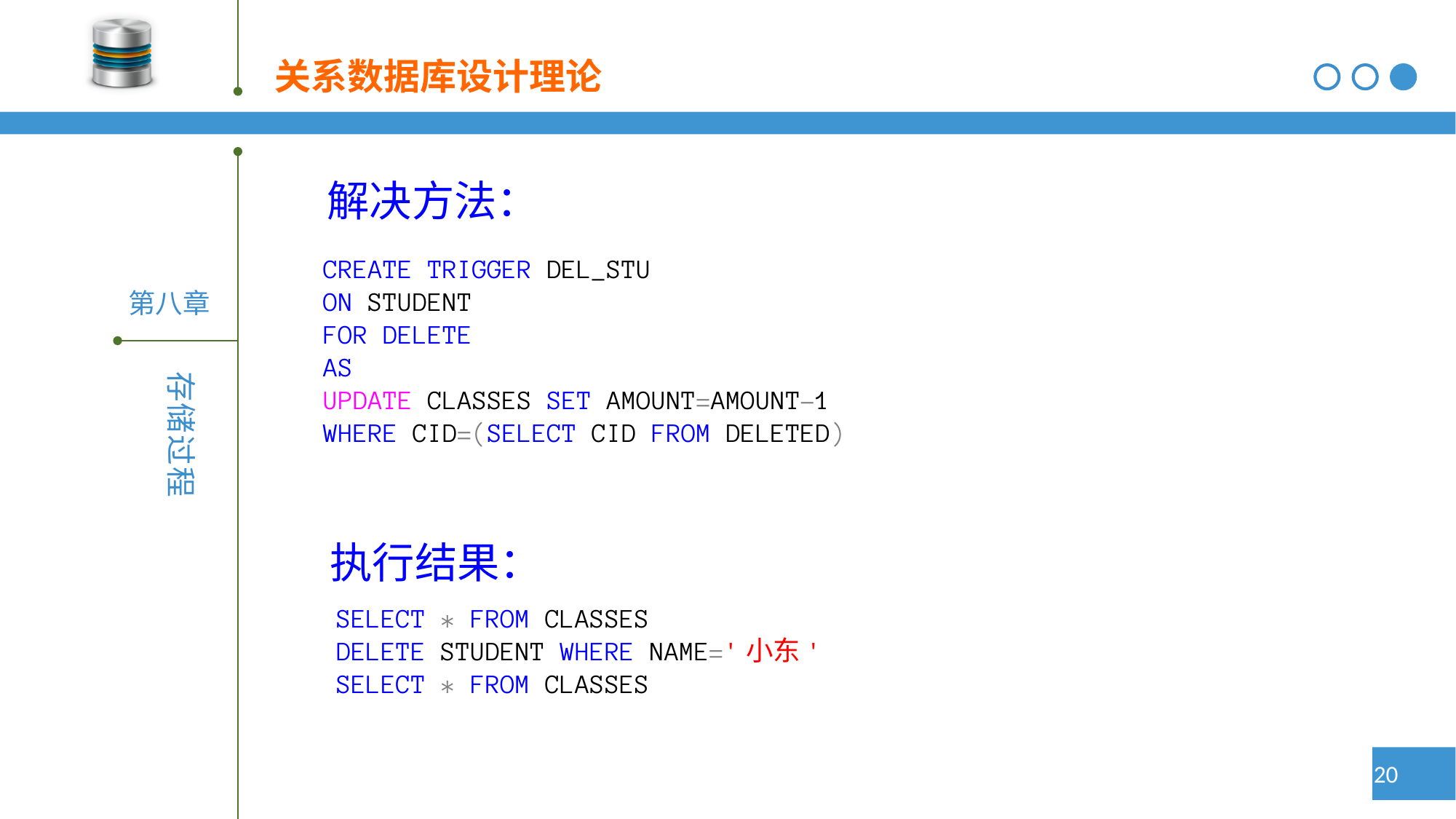

解决方法：
 CREATE TRIGGER DEL_STU
 ON STUDENT
 FOR DELETE
 AS
 UPDATE CLASSES SET AMOUNT=AMOUNT-1
 WHERE CID=(SELECT CID FROM DELETED)

执行结果：
 SELECT * FROM CLASSES
 DELETE STUDENT WHERE NAME='小东'
 SELECT * FROM CLASSES